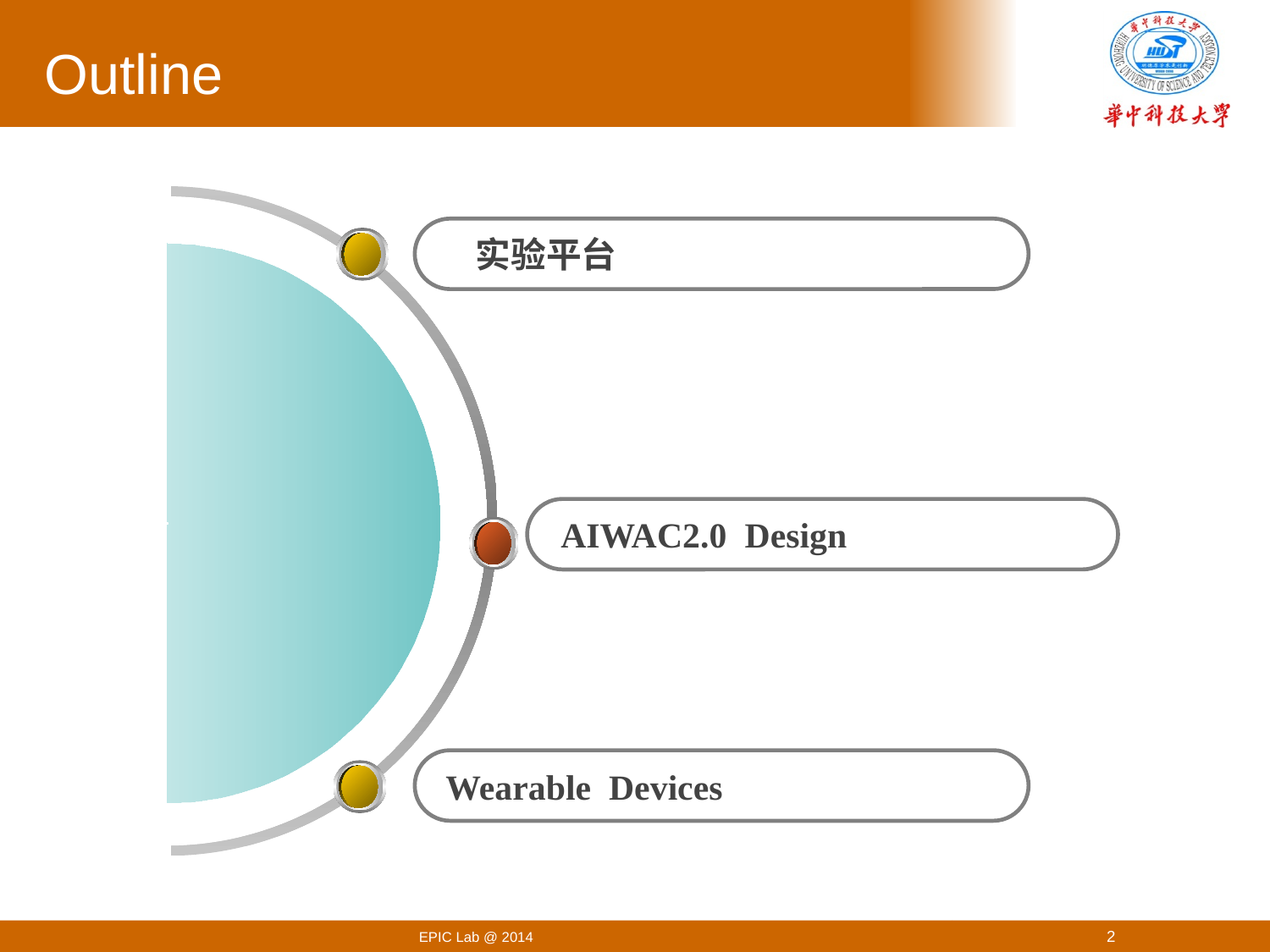

Outline

实验平台

AIWAC2.0  Design

Wearable  Devices

2
EPIC Lab @ 2014
2